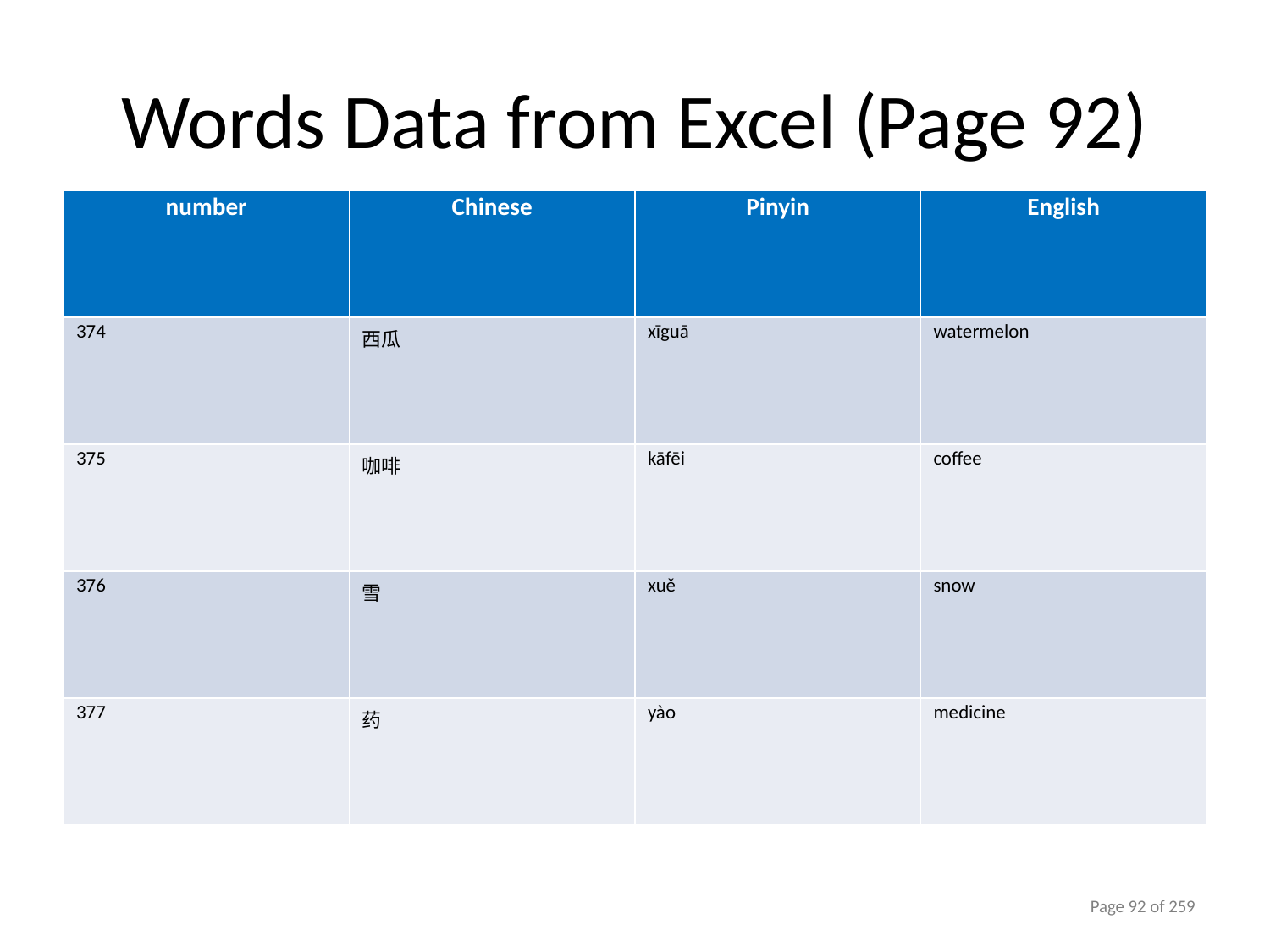

# Words Data from Excel (Page 92)
| number | Chinese | Pinyin | English |
| --- | --- | --- | --- |
| 374 | 西瓜 | xīguā | watermelon |
| 375 | 咖啡 | kāfēi | coffee |
| 376 | 雪 | xuě | snow |
| 377 | 药 | yào | medicine |

Page 92 of 259